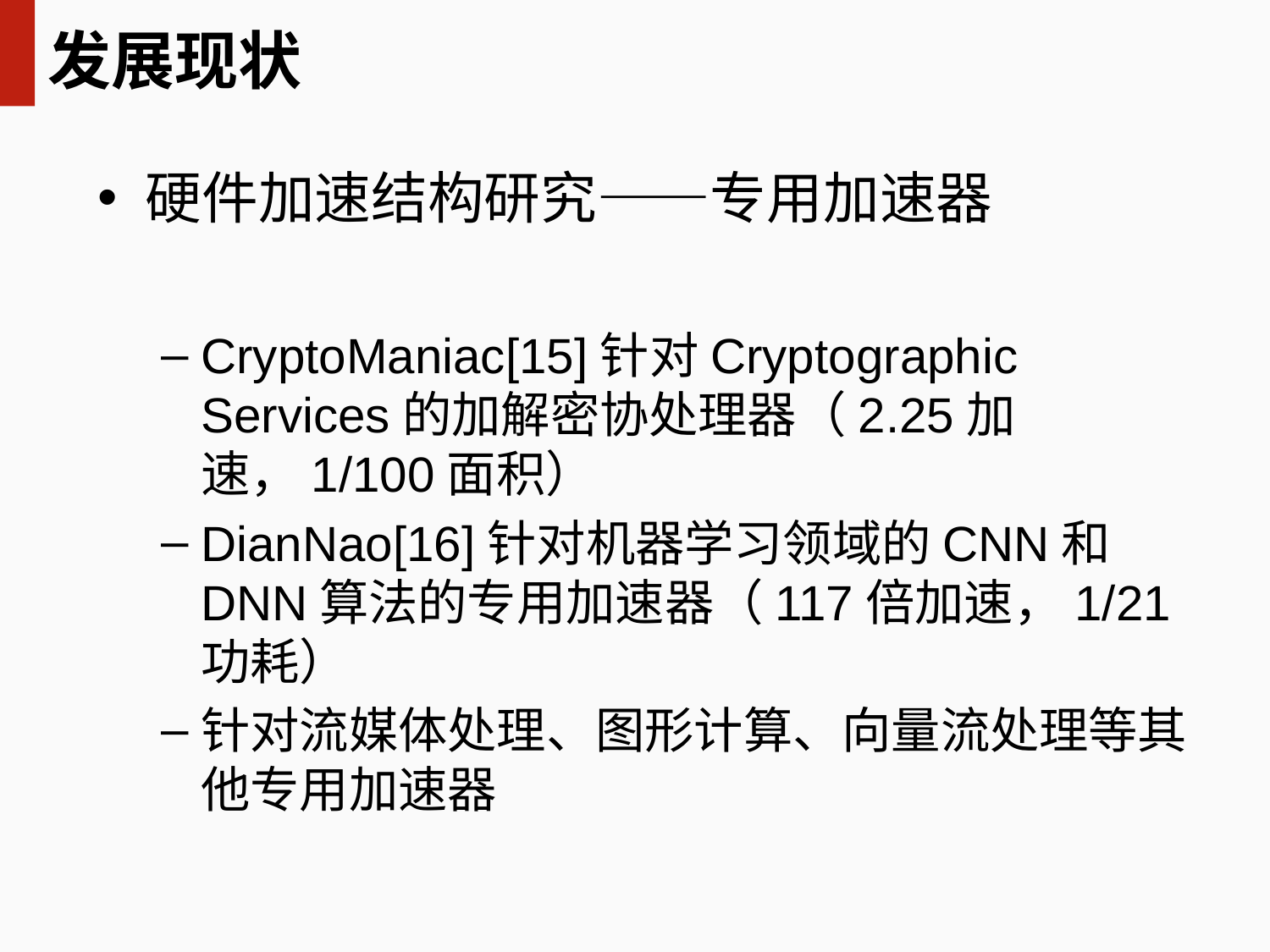

# 发展现状
硬件加速结构研究——专用加速器

CryptoManiac[15]针对Cryptographic Services的加解密协处理器（2.25加速，1/100面积）
DianNao[16]针对机器学习领域的CNN和DNN算法的专用加速器（117倍加速，1/21功耗）
针对流媒体处理、图形计算、向量流处理等其他专用加速器